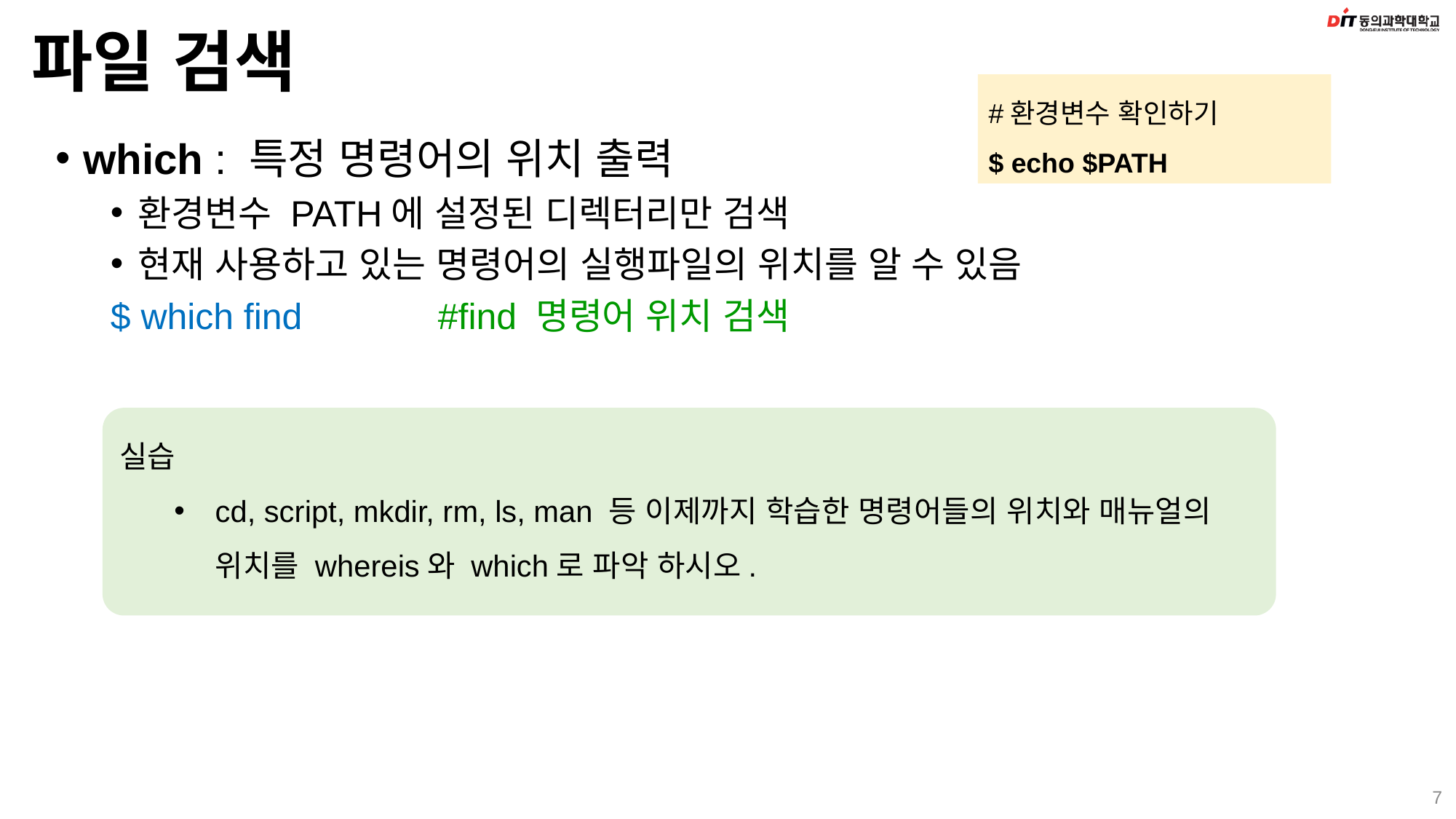

# 파일 검색
#환경변수 확인하기
$ echo $PATH
which : 특정 명령어의 위치 출력
환경변수 PATH에 설정된 디렉터리만 검색
현재 사용하고 있는 명령어의 실행파일의 위치를 알 수 있음
$ which find		#find 명령어 위치 검색
실습
cd, script, mkdir, rm, ls, man 등 이제까지 학습한 명령어들의 위치와 매뉴얼의 위치를 whereis와 which로 파악 하시오.
7